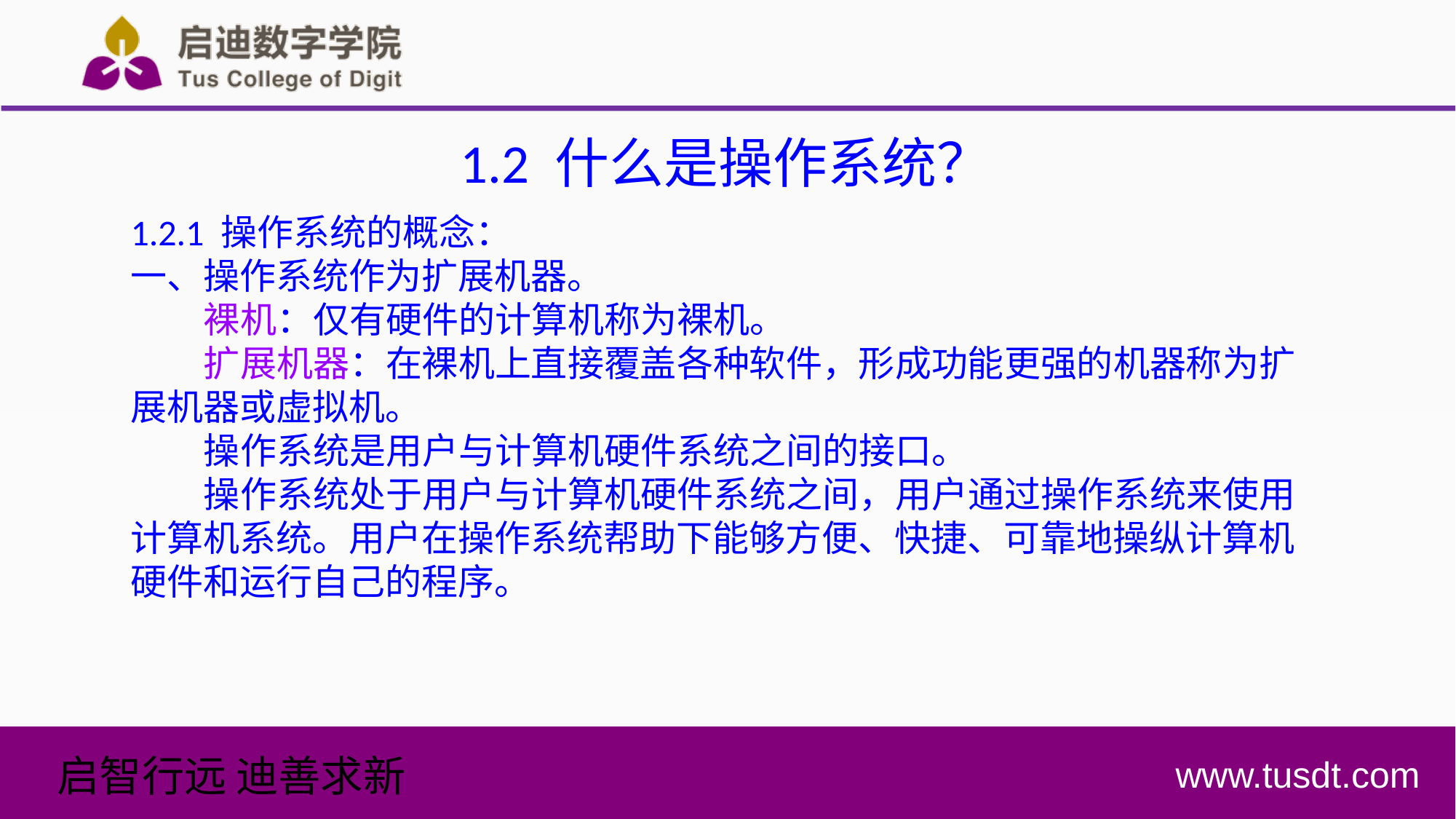

1.2 什么是操作系统？
1.2.1 操作系统的概念：
一、操作系统作为扩展机器。
裸机：仅有硬件的计算机称为裸机。
扩展机器：在裸机上直接覆盖各种软件，形成功能更强的机器称为扩展机器或虚拟机。
操作系统是用户与计算机硬件系统之间的接口。
操作系统处于用户与计算机硬件系统之间，用户通过操作系统来使用计算机系统。用户在操作系统帮助下能够方便、快捷、可靠地操纵计算机硬件和运行自己的程序。